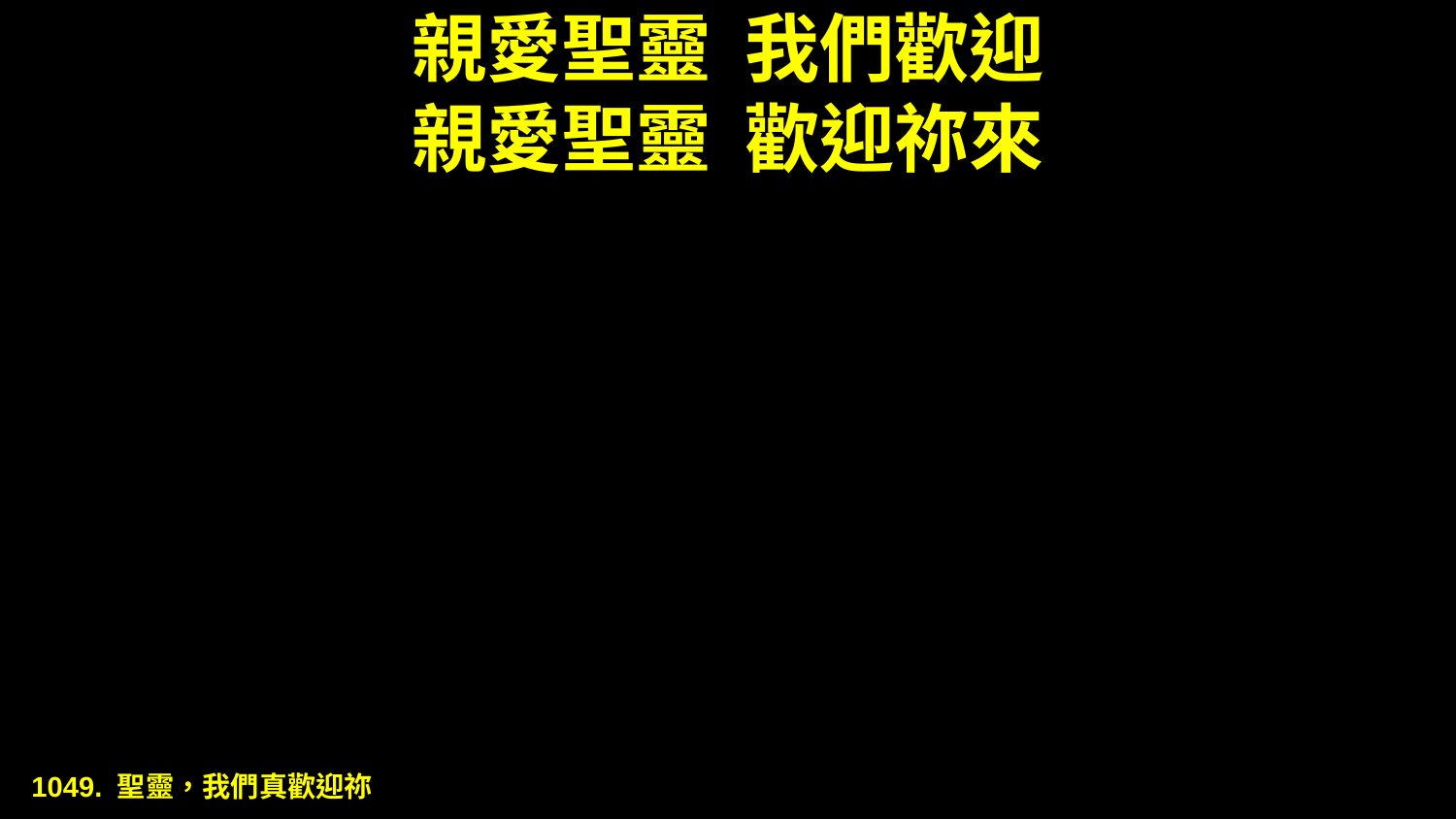

# 親愛聖靈  我們歡迎 親愛聖靈  歡迎祢來
1049. 聖靈，我們真歡迎祢